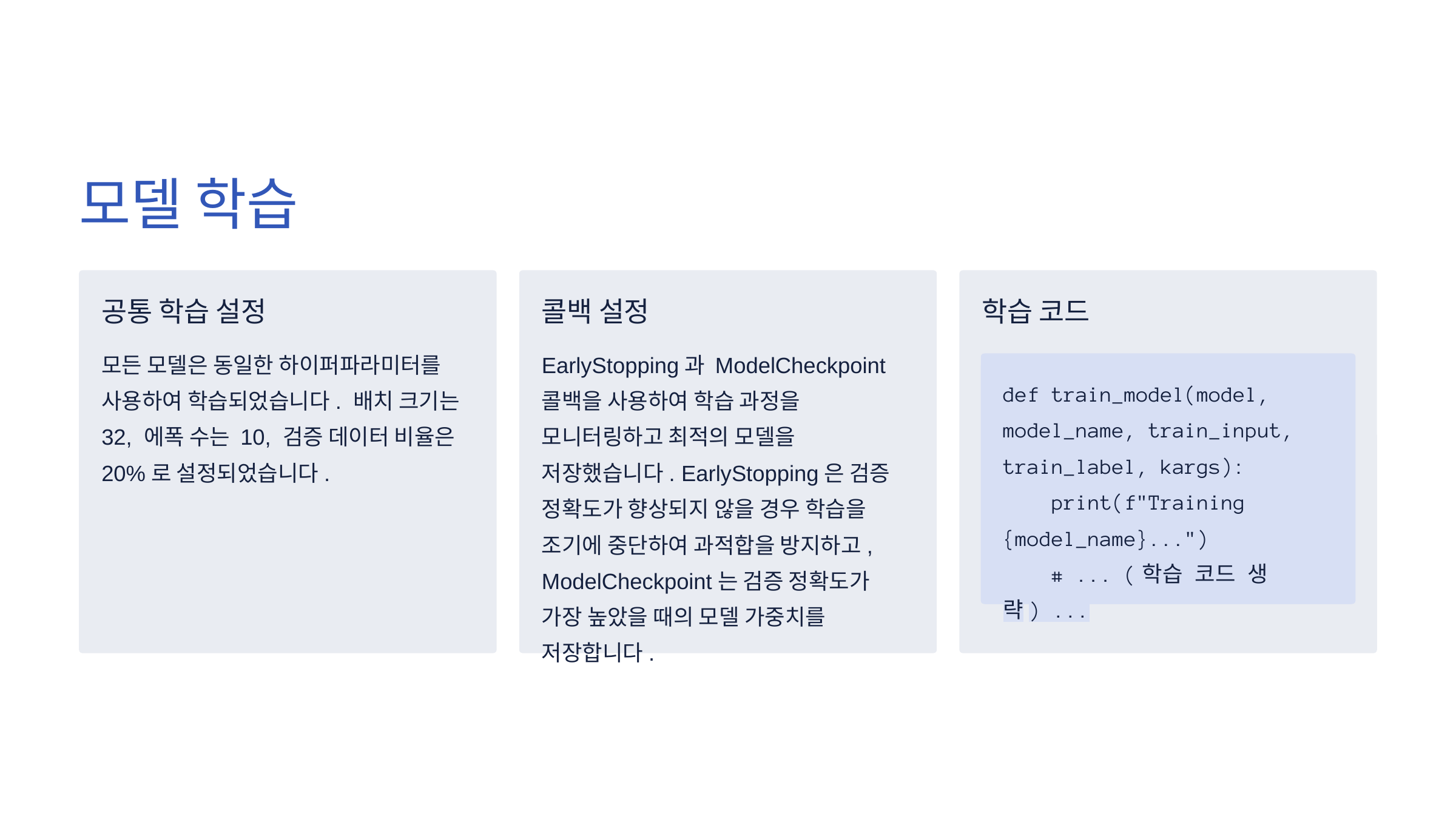

모델 학습

공통 학습 설정
콜백 설정
학습 코드
모든 모델은 동일한 하이퍼파라미터를 사용하여 학습되었습니다. 배치 크기는 32, 에폭 수는 10, 검증 데이터 비율은 20%로 설정되었습니다.
EarlyStopping과 ModelCheckpoint 콜백을 사용하여 학습 과정을 모니터링하고 최적의 모델을 저장했습니다. EarlyStopping은 검증 정확도가 향상되지 않을 경우 학습을 조기에 중단하여 과적합을 방지하고, ModelCheckpoint는 검증 정확도가 가장 높았을 때의 모델 가중치를 저장합니다.

def train_model(model, model_name, train_input, train_label, kargs):
    print(f"Training {model_name}...")
    # ... (학습 코드 생략) ...